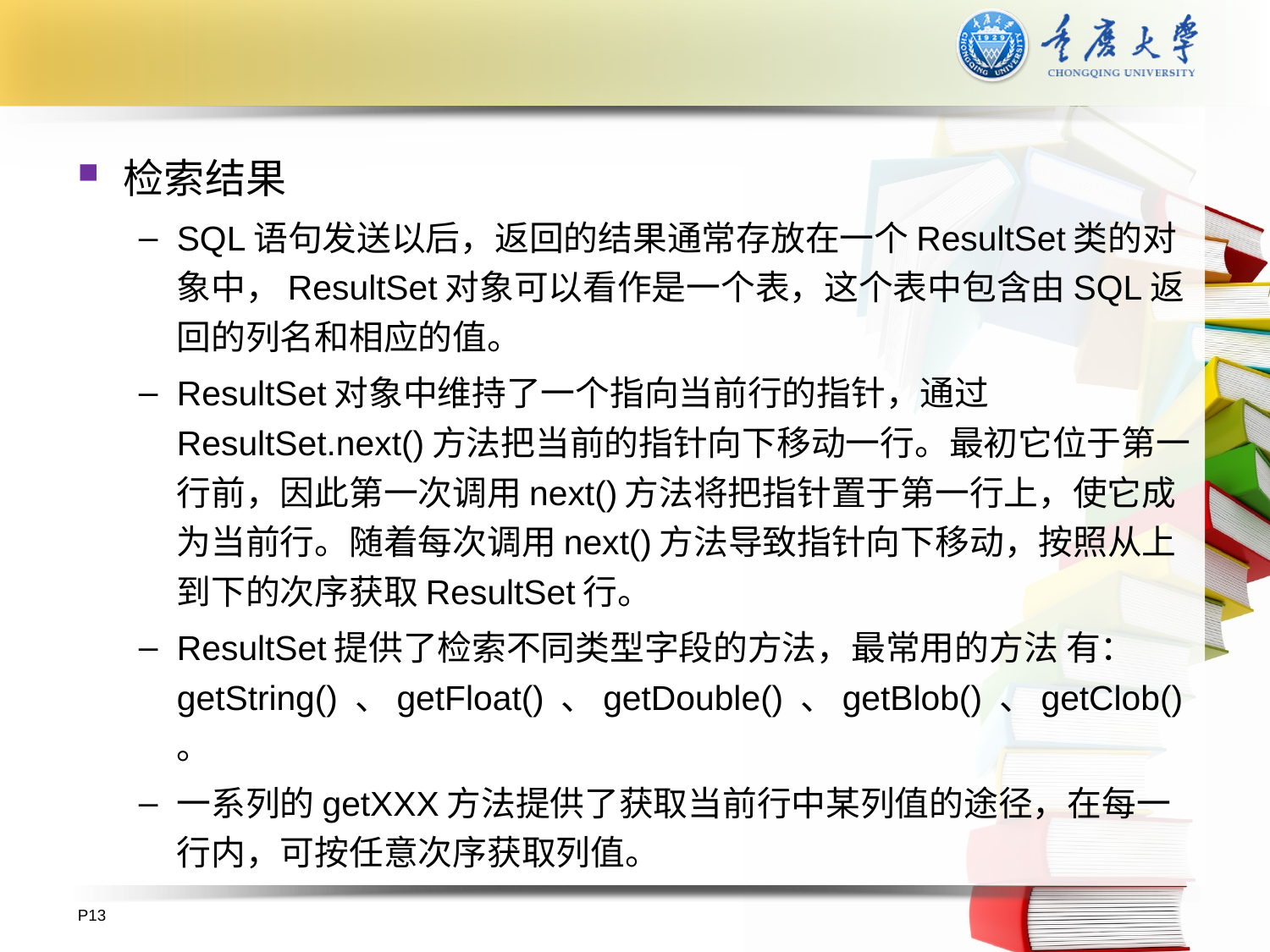

检索结果
SQL语句发送以后，返回的结果通常存放在一个ResultSet类的对象中，ResultSet对象可以看作是一个表，这个表中包含由SQL返回的列名和相应的值。
ResultSet对象中维持了一个指向当前行的指针，通过ResultSet.next()方法把当前的指针向下移动一行。最初它位于第一行前，因此第一次调用next()方法将把指针置于第一行上，使它成为当前行。随着每次调用next()方法导致指针向下移动，按照从上到下的次序获取ResultSet行。
ResultSet提供了检索不同类型字段的方法，最常用的方法 有：getString() 、getFloat() 、getDouble() 、getBlob() 、getClob() 。
一系列的getXXX方法提供了获取当前行中某列值的途径，在每一行内，可按任意次序获取列值。
P13